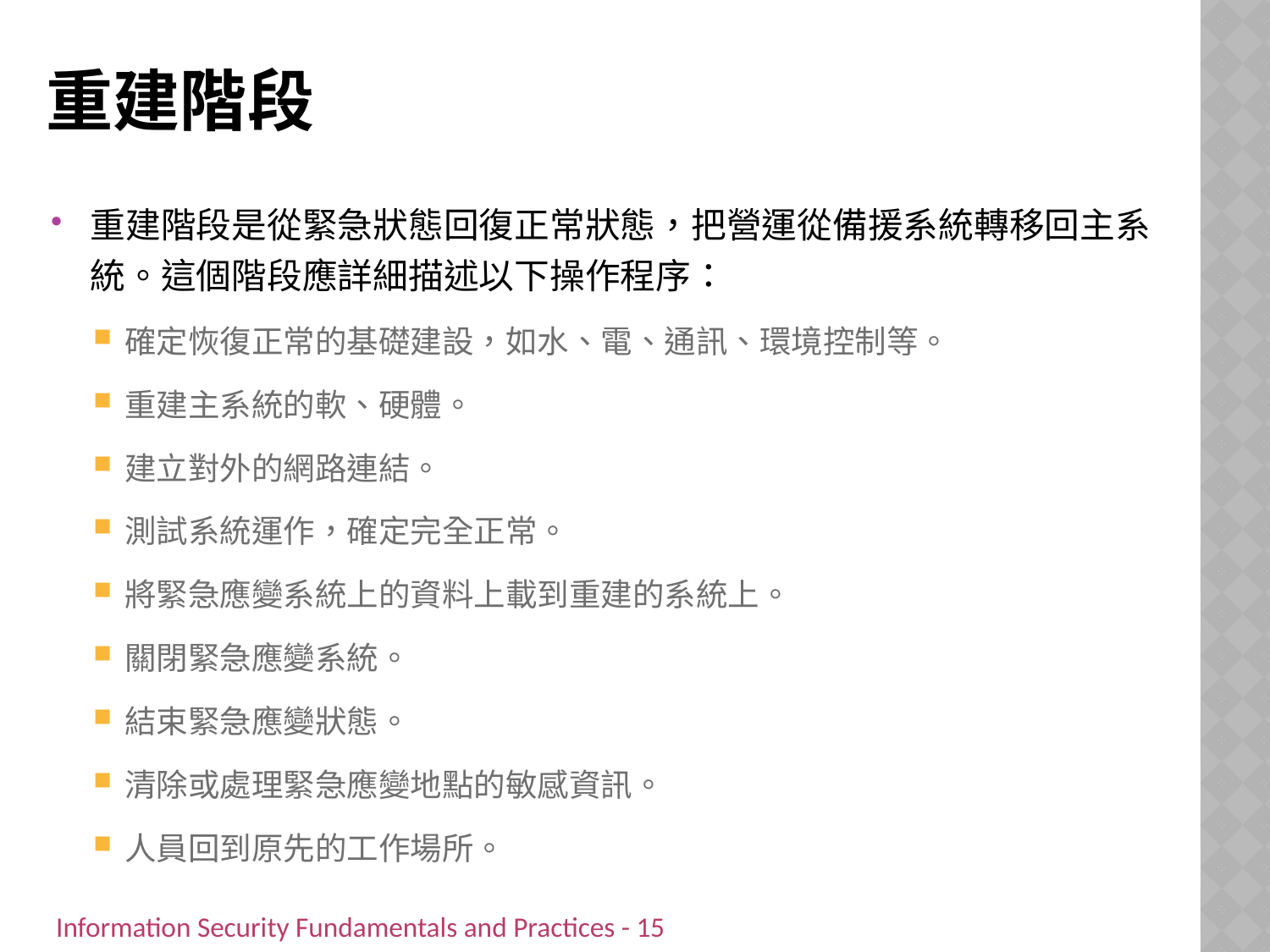

# 重建階段
重建階段是從緊急狀態回復正常狀態，把營運從備援系統轉移回主系統。這個階段應詳細描述以下操作程序：
確定恢復正常的基礎建設，如水、電、通訊、環境控制等。
重建主系統的軟、硬體。
建立對外的網路連結。
測試系統運作，確定完全正常。
將緊急應變系統上的資料上載到重建的系統上。
關閉緊急應變系統。
結束緊急應變狀態。
清除或處理緊急應變地點的敏感資訊。
人員回到原先的工作場所。